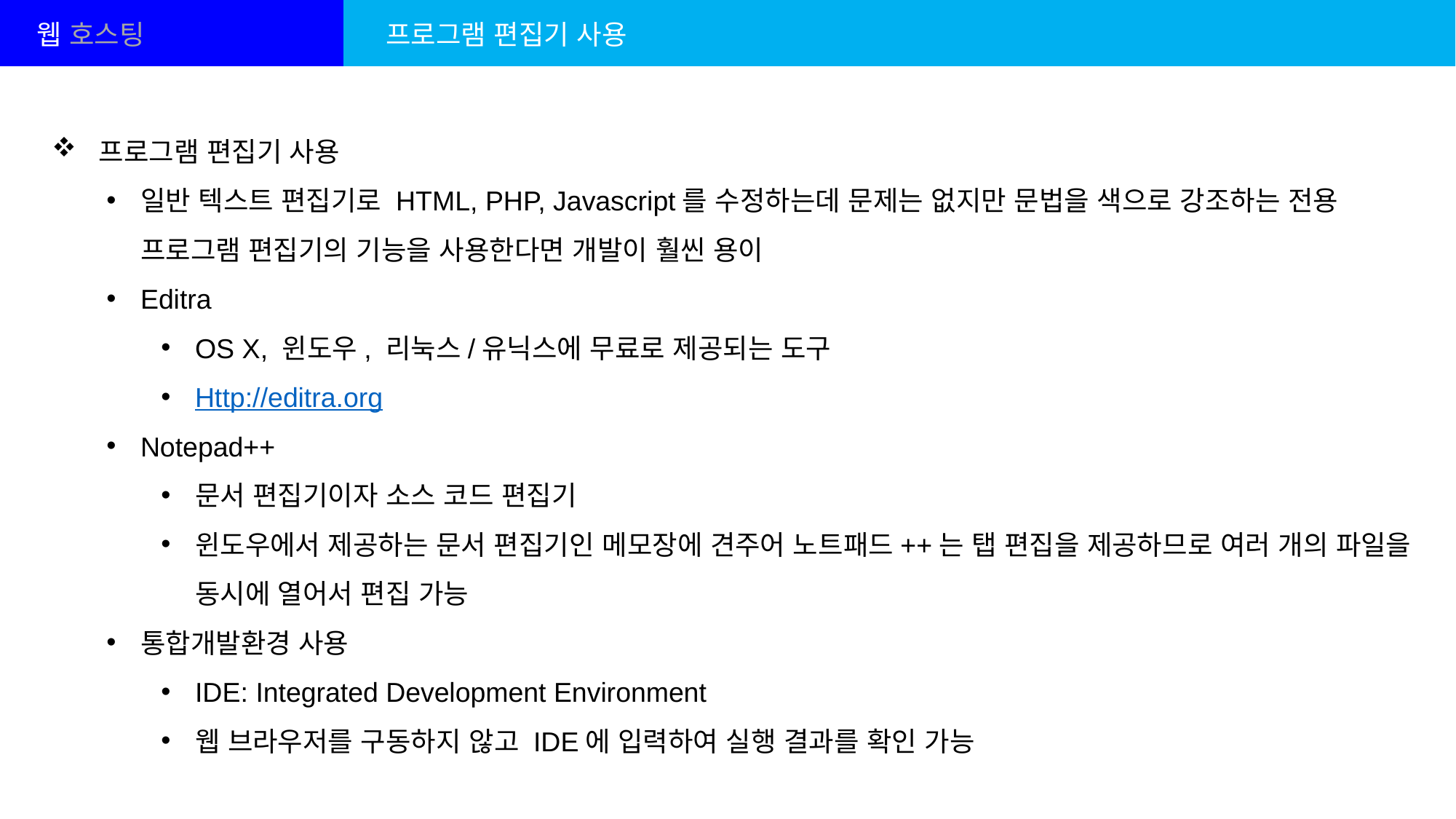

웹 호스팅
프로그램 편집기 사용
 프로그램 편집기 사용
일반 텍스트 편집기로 HTML, PHP, Javascript를 수정하는데 문제는 없지만 문법을 색으로 강조하는 전용 프로그램 편집기의 기능을 사용한다면 개발이 훨씬 용이
Editra
OS X, 윈도우, 리눅스/유닉스에 무료로 제공되는 도구
Http://editra.org
Notepad++
문서 편집기이자 소스 코드 편집기
윈도우에서 제공하는 문서 편집기인 메모장에 견주어 노트패드++는 탭 편집을 제공하므로 여러 개의 파일을 동시에 열어서 편집 가능
통합개발환경 사용
IDE: Integrated Development Environment
웹 브라우저를 구동하지 않고 IDE에 입력하여 실행 결과를 확인 가능